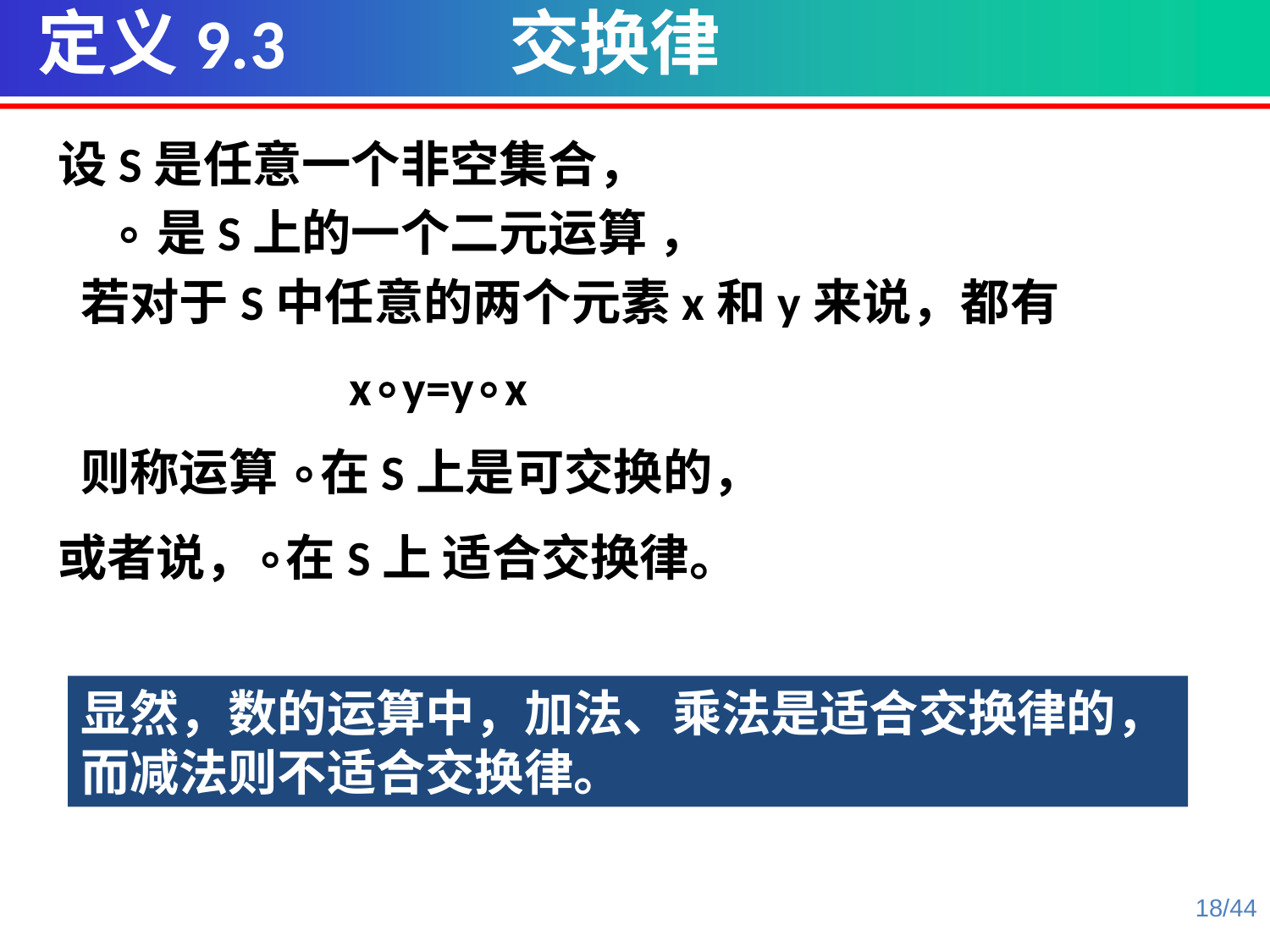

定义9.3             交换律
设S是任意一个非空集合，
     ∘是S上的一个二元运算 ，
 若对于S中任意的两个元素x和y来说，都有
                          x∘y=y∘x
 则称运算 ∘在S上是可交换的，
或者说，∘在S上 适合交换律。
显然，数的运算中，加法、乘法是适合交换律的，而减法则不适合交换律。
18/44